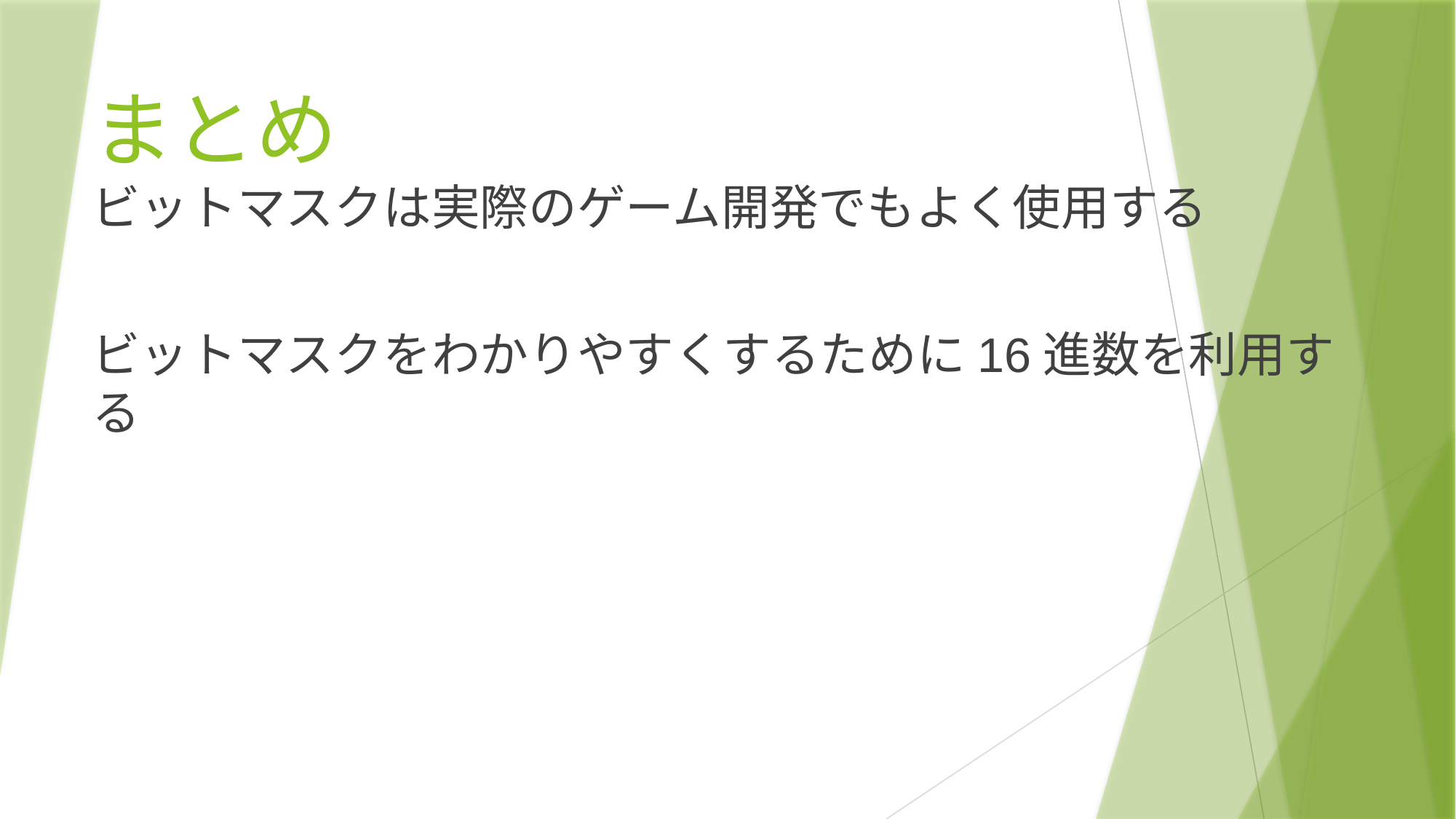

# まとめ
ビットマスクは実際のゲーム開発でもよく使用する

ビットマスクをわかりやすくするために16進数を利用する